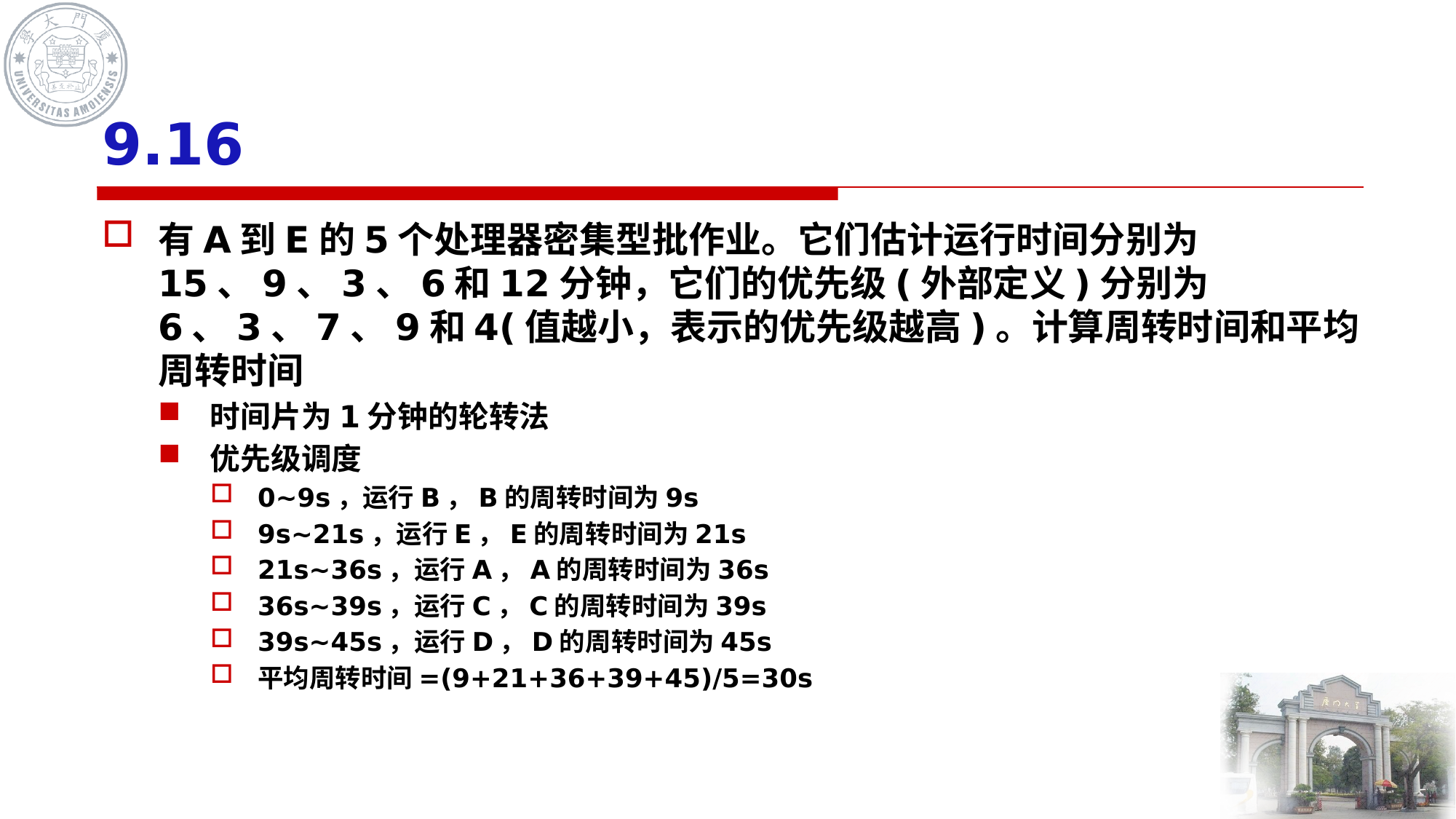

# 9.16
有A到E的5个处理器密集型批作业。它们估计运行时间分别为15、9、3、6和12分钟，它们的优先级(外部定义)分别为6、3、7、9和4(值越小，表示的优先级越高)。计算周转时间和平均周转时间
时间片为1分钟的轮转法
优先级调度
0~9s，运行B，B的周转时间为9s
9s~21s，运行E，E的周转时间为21s
21s~36s，运行A，A的周转时间为36s
36s~39s，运行C，C的周转时间为39s
39s~45s，运行D，D的周转时间为45s
平均周转时间=(9+21+36+39+45)/5=30s